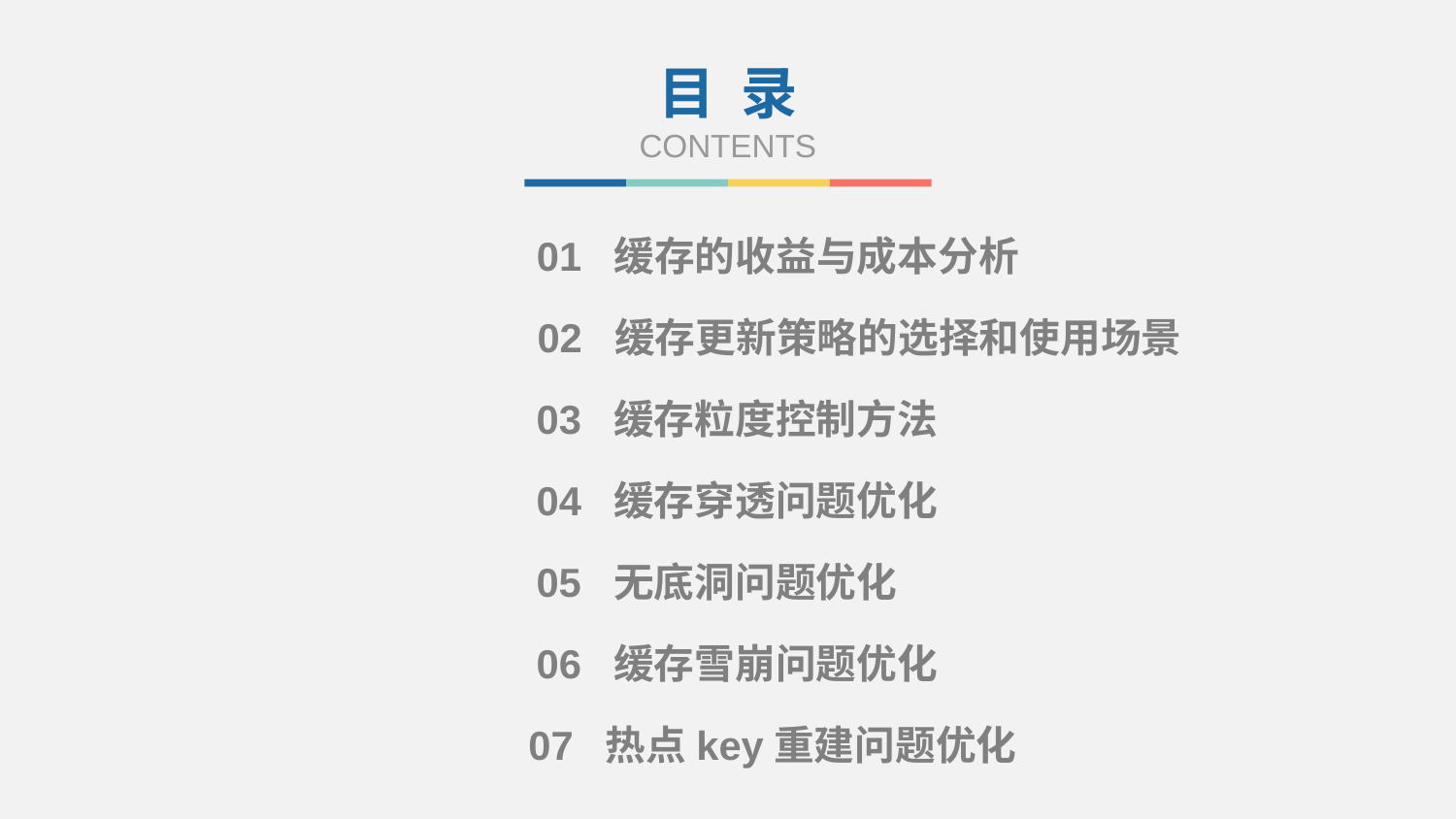

目  录
CONTENTS

01  缓存的收益与成本分析
02  缓存更新策略的选择和使用场景
03  缓存粒度控制方法
04  缓存穿透问题优化
05  无底洞问题优化
06  缓存雪崩问题优化
07  热点key重建问题优化